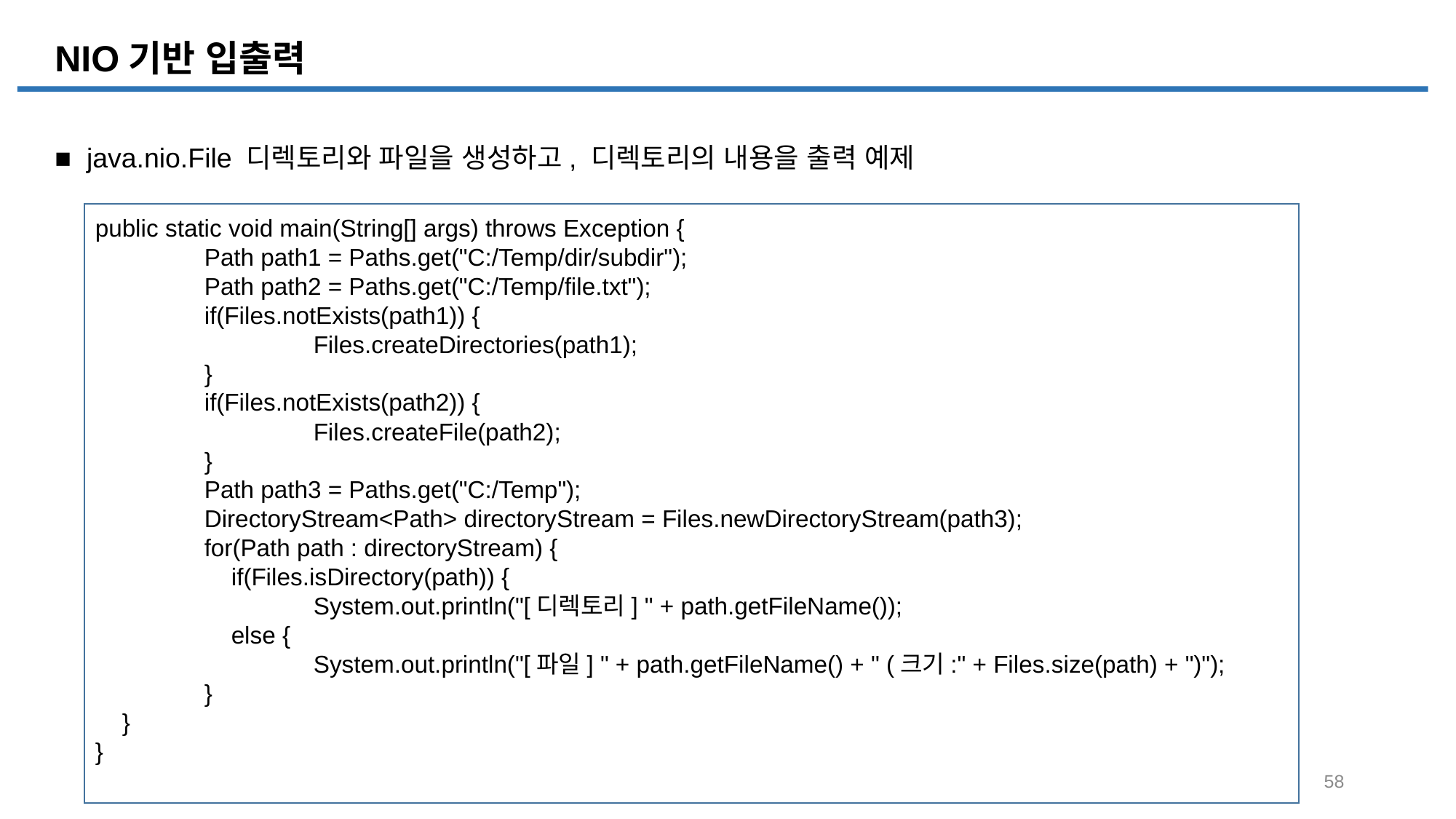

NIO기반 입출력

■  java.nio.File 디렉토리와 파일을 생성하고, 디렉토리의 내용을 출력 예제
public static void main(String[] args) throws Exception {
	Path path1 = Paths.get("C:/Temp/dir/subdir");
	Path path2 = Paths.get("C:/Temp/file.txt");
	if(Files.notExists(path1)) {
		Files.createDirectories(path1);
	}
	if(Files.notExists(path2)) {
		Files.createFile(path2);
	}
	Path path3 = Paths.get("C:/Temp");
	DirectoryStream<Path> directoryStream = Files.newDirectoryStream(path3);
	for(Path path : directoryStream) {
	    if(Files.isDirectory(path)) {
		System.out.println("[디렉토리] " + path.getFileName());
	    else {
		System.out.println("[파일] " + path.getFileName() + " (크기:" + Files.size(path) + ")");
	}
    }
}

58